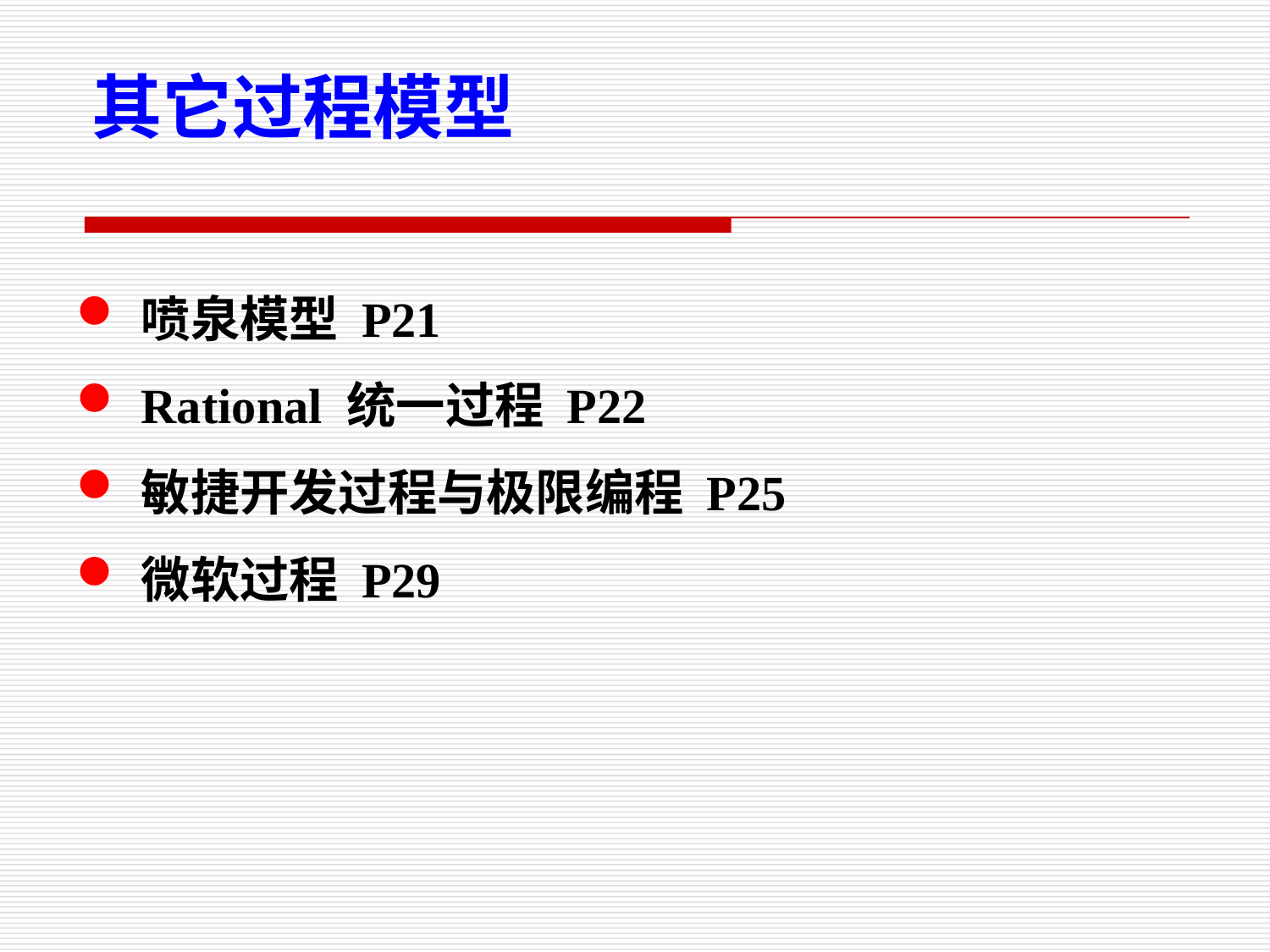

其它过程模型
喷泉模型 P21
Rational 统一过程 P22
敏捷开发过程与极限编程 P25
微软过程 P29